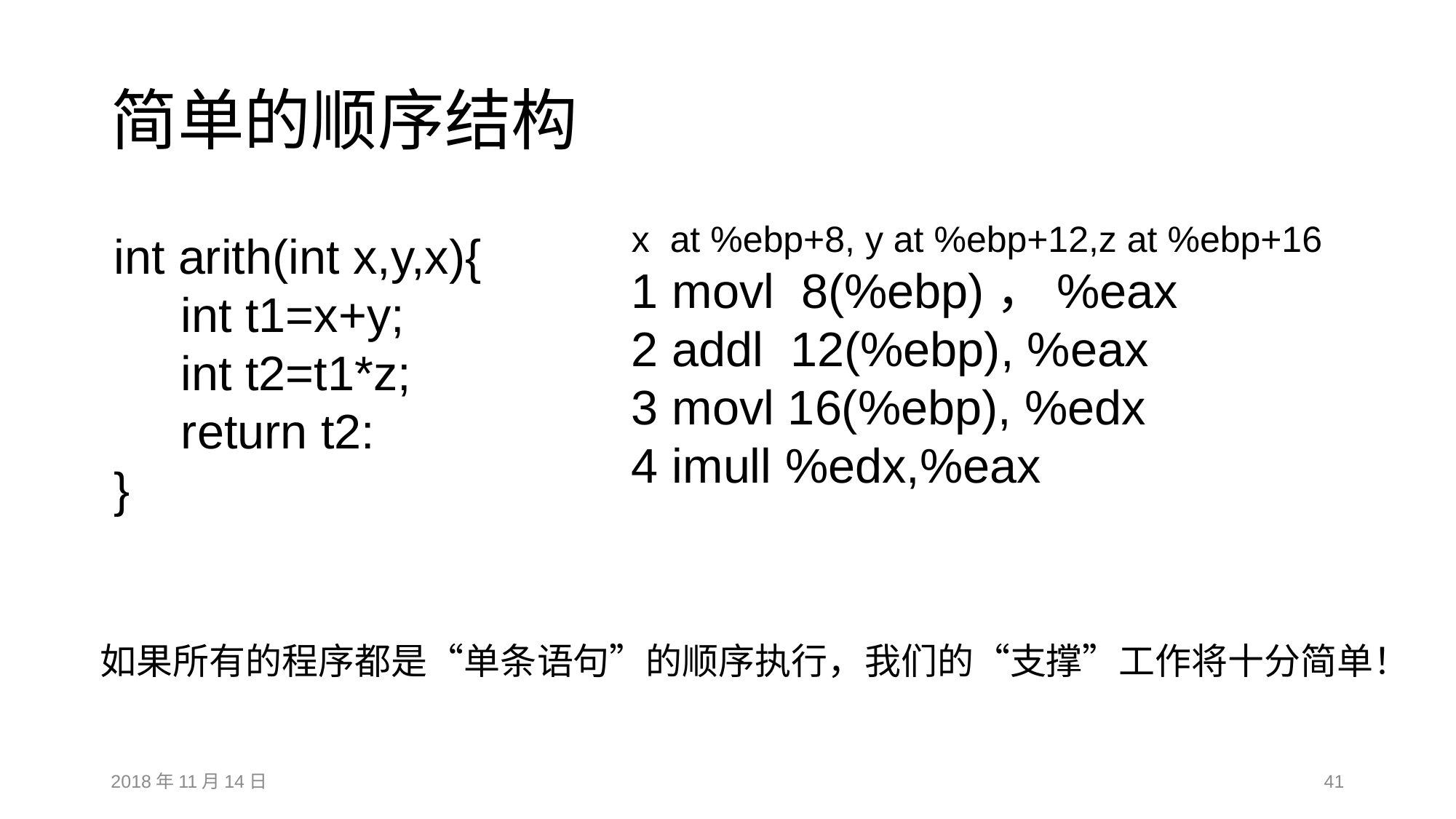

# 简单的顺序结构
x  at %ebp+8, y at %ebp+12,z at %ebp+16
 movl  8(%ebp)，%eax
 addl  12(%ebp), %eax
 movl 16(%ebp), %edx
 imull %edx,%eax
int arith(int x,y,x){
     int t1=x+y;
     int t2=t1*z;
     return t2:
}
如果所有的程序都是“单条语句”的顺序执行，我们的“支撑”工作将十分简单！
2018年11月14日
41